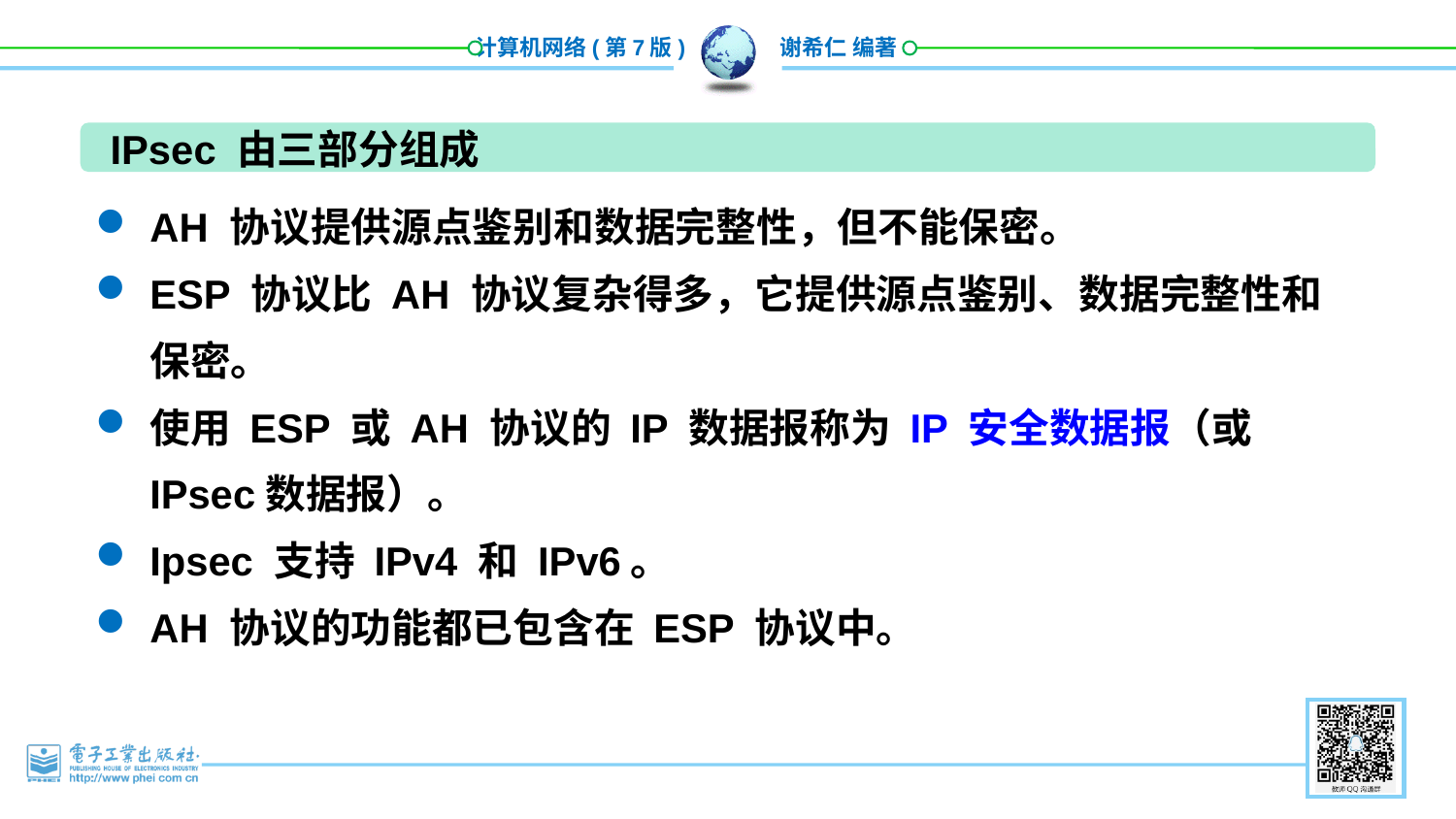

IPsec 由三部分组成

AH 协议提供源点鉴别和数据完整性，但不能保密。
ESP 协议比 AH 协议复杂得多，它提供源点鉴别、数据完整性和保密。
使用 ESP 或 AH 协议的 IP 数据报称为 IP 安全数据报（或 IPsec数据报）。
Ipsec 支持 IPv4 和 IPv6。
AH 协议的功能都已包含在 ESP 协议中。